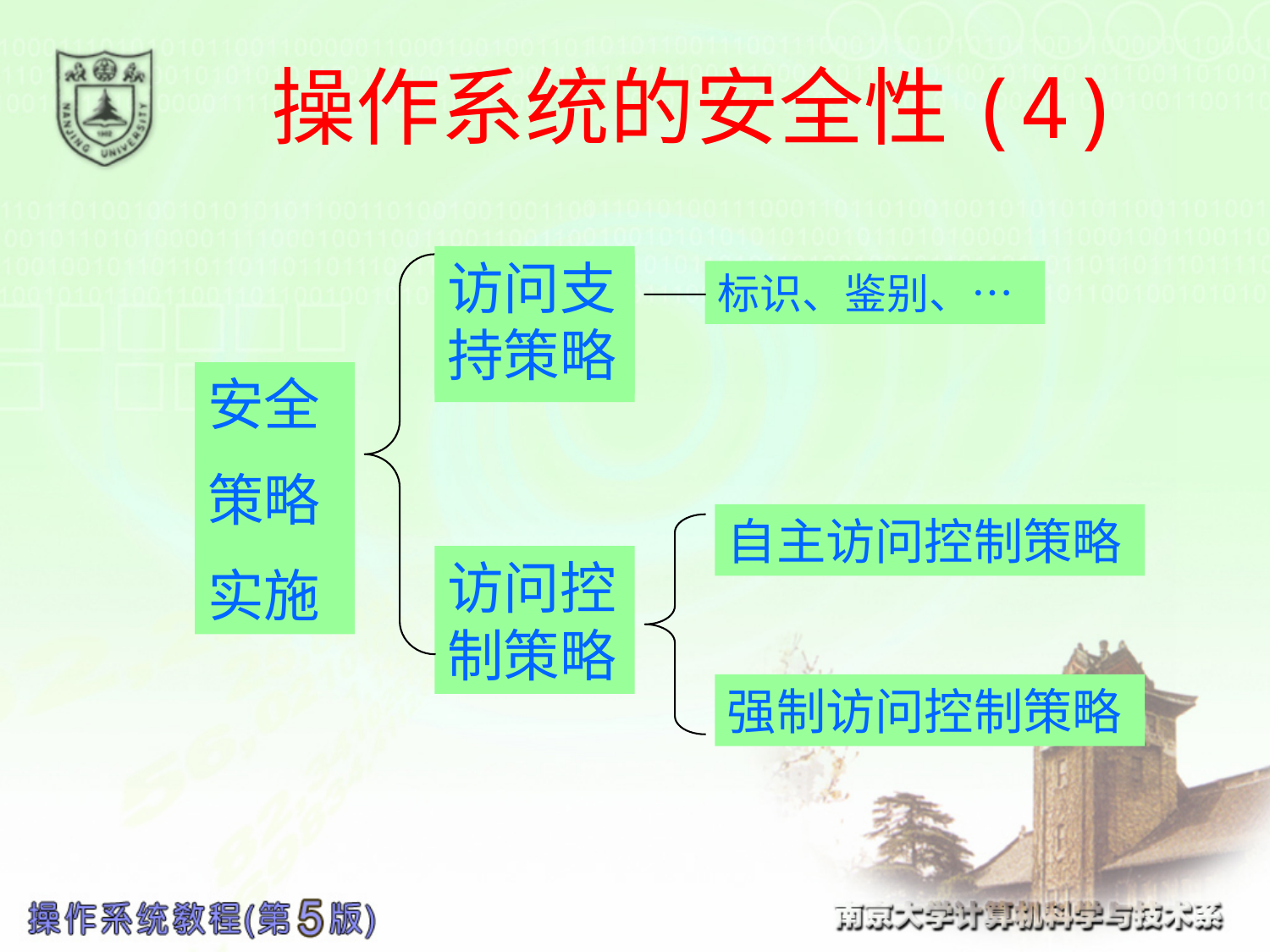

# 操作系统的安全性(4)
访问支持策略

访问控制策略
标识、鉴别、…

安全
策略
实施
自主访问控制策略

访问控制策略
强制访问控制策略